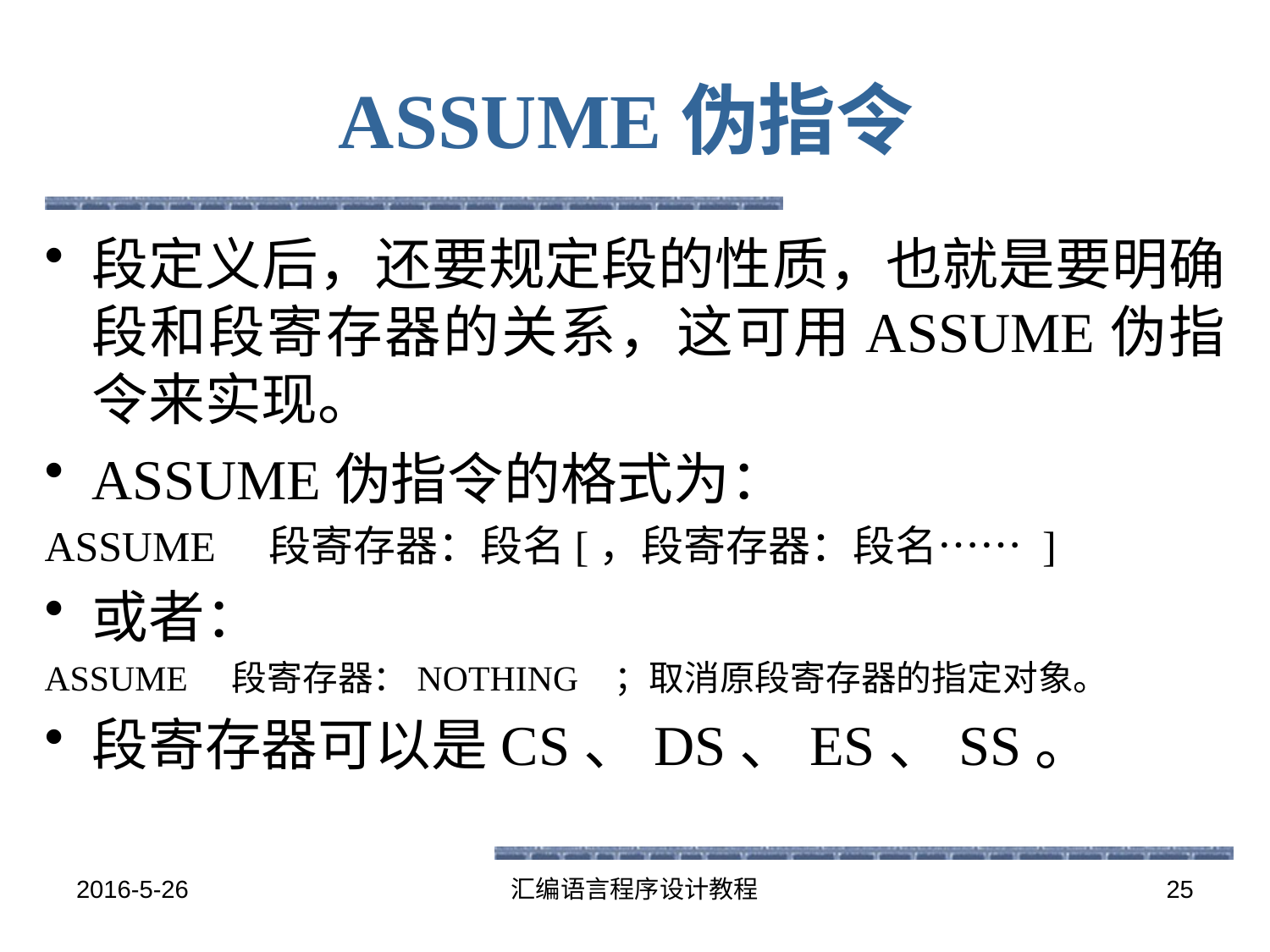

# ASSUME伪指令
段定义后，还要规定段的性质，也就是要明确段和段寄存器的关系，这可用ASSUME伪指令来实现。
ASSUME伪指令的格式为：
ASSUME    段寄存器：段名[，段寄存器：段名…… ]
或者：
ASSUME    段寄存器：NOTHING   ；取消原段寄存器的指定对象。
段寄存器可以是CS、DS、ES、SS。
2016-5-26
汇编语言程序设计教程
25